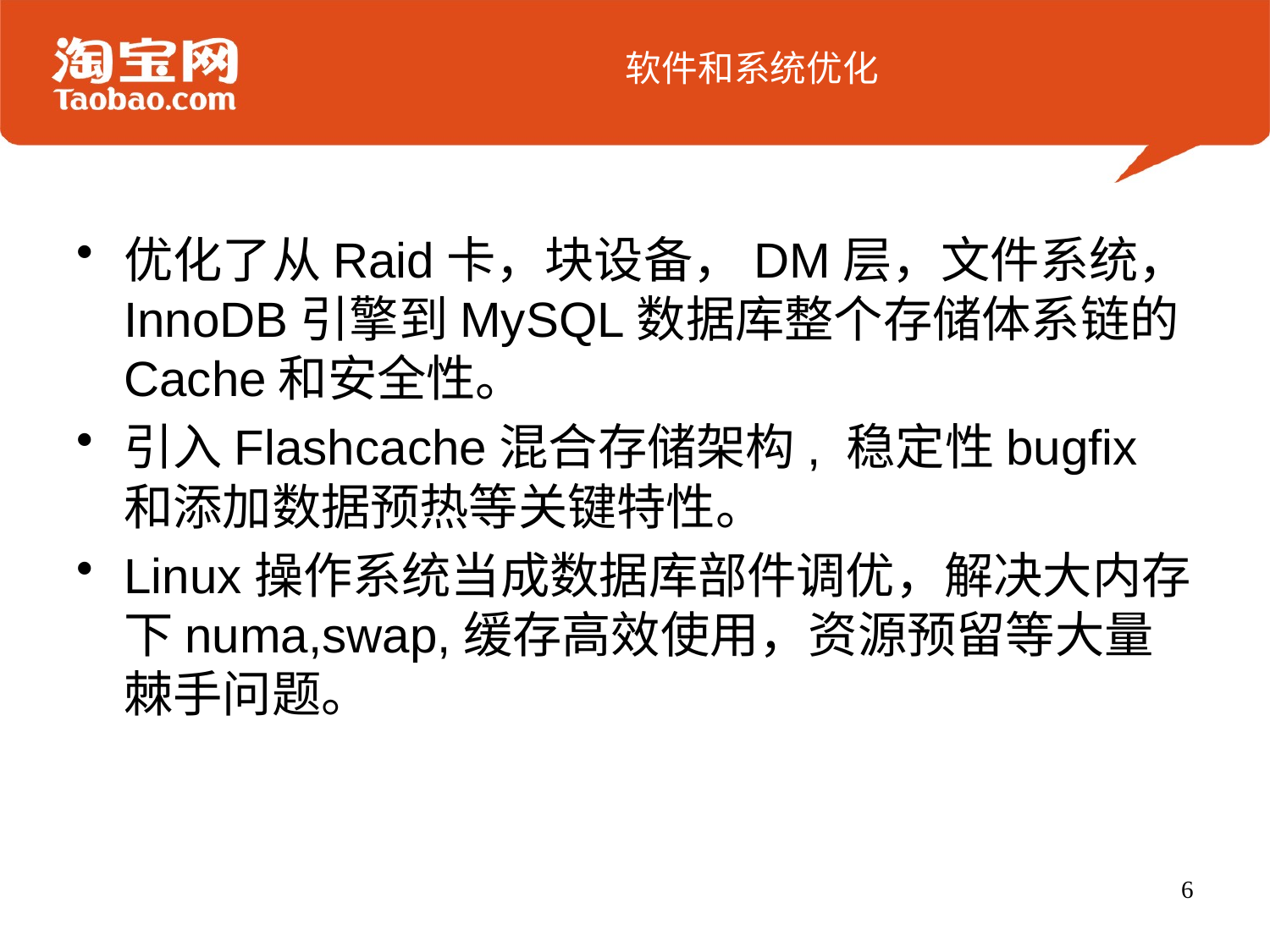

# 软件和系统优化
优化了从Raid卡，块设备，DM层，文件系统，InnoDB引擎到MySQL数据库整个存储体系链的Cache和安全性。
引入Flashcache混合存储架构, 稳定性bugfix和添加数据预热等关键特性。
Linux操作系统当成数据库部件调优，解决大内存下numa,swap,缓存高效使用，资源预留等大量棘手问题。

6